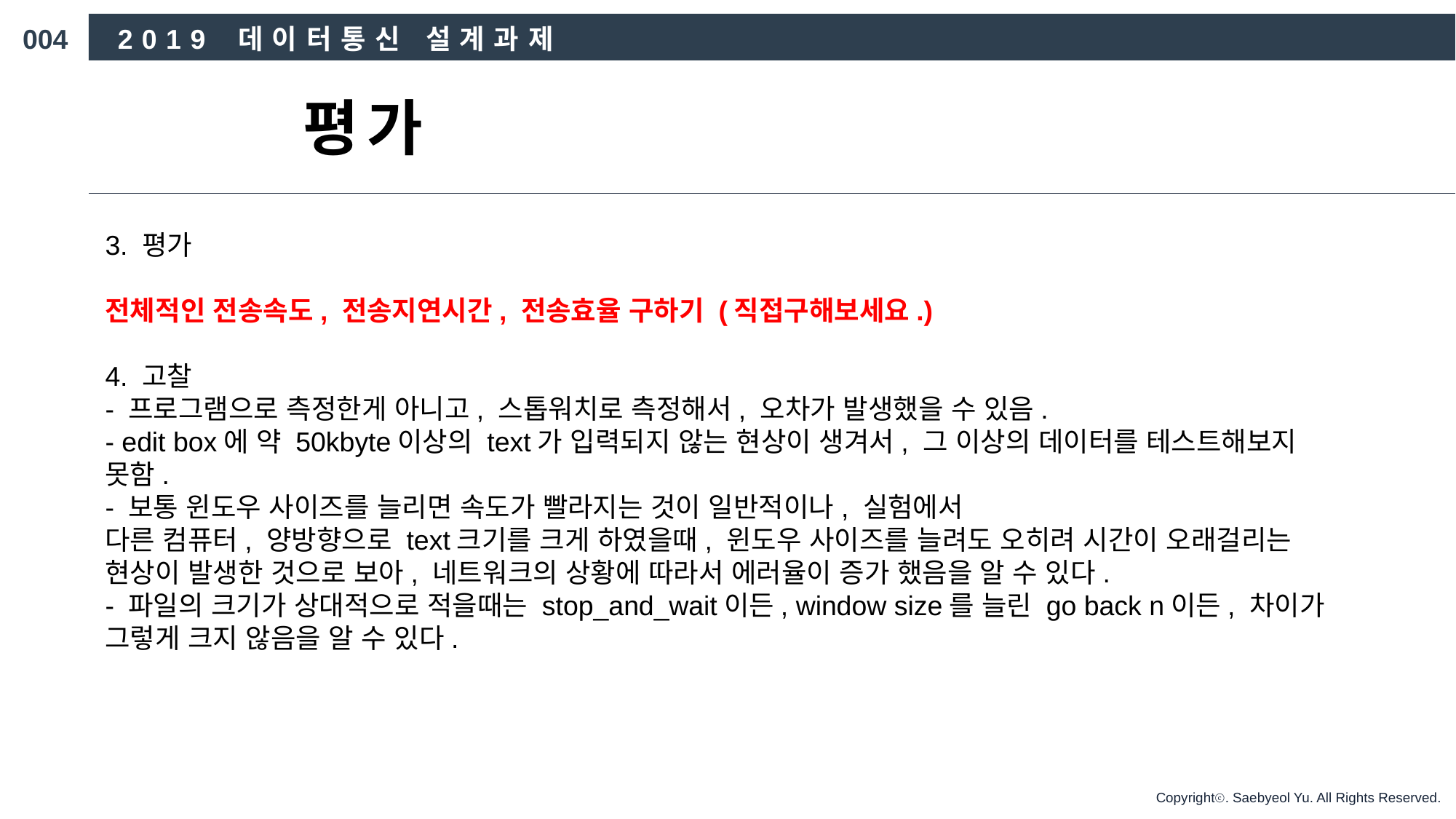

004
2019 데이터통신 설계과제
평가
3. 평가

전체적인 전송속도, 전송지연시간, 전송효율 구하기 (직접구해보세요.)

4. 고찰
- 프로그램으로 측정한게 아니고, 스톱워치로 측정해서, 오차가 발생했을 수 있음.
- edit box에 약 50kbyte이상의 text가 입력되지 않는 현상이 생겨서, 그 이상의 데이터를 테스트해보지 못함.
- 보통 윈도우 사이즈를 늘리면 속도가 빨라지는 것이 일반적이나, 실험에서
다른 컴퓨터, 양방향으로 text크기를 크게 하였을때, 윈도우 사이즈를 늘려도 오히려 시간이 오래걸리는 현상이 발생한 것으로 보아, 네트워크의 상황에 따라서 에러율이 증가 했음을 알 수 있다.
- 파일의 크기가 상대적으로 적을때는 stop_and_wait이든, window size를 늘린 go back n이든, 차이가 그렇게 크지 않음을 알 수 있다.